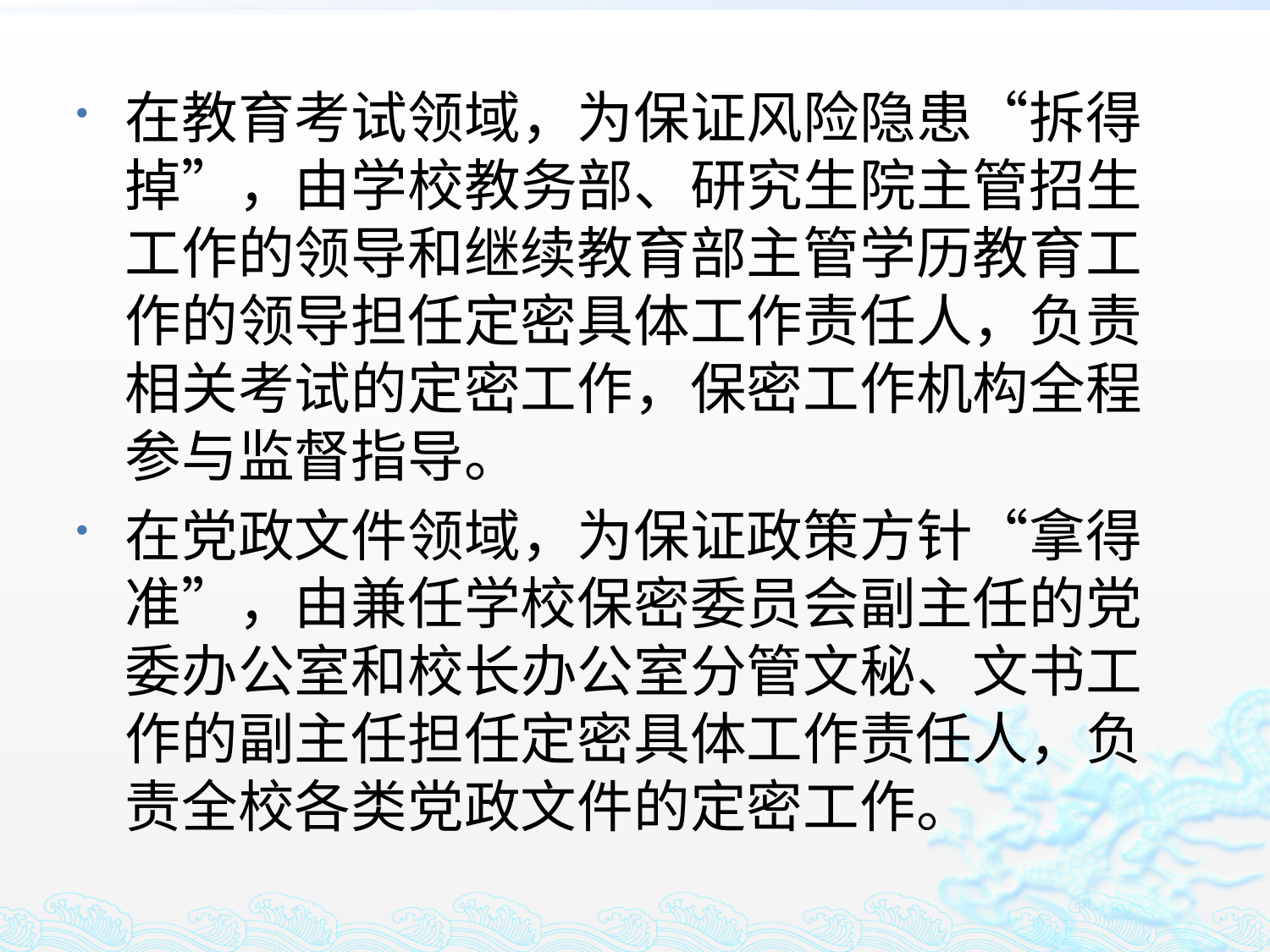

在教育考试领域，为保证风险隐患“拆得掉”，由学校教务部、研究生院主管招生工作的领导和继续教育部主管学历教育工作的领导担任定密具体工作责任人，负责相关考试的定密工作，保密工作机构全程参与监督指导。
在党政文件领域，为保证政策方针“拿得准”，由兼任学校保密委员会副主任的党委办公室和校长办公室分管文秘、文书工作的副主任担任定密具体工作责任人，负责全校各类党政文件的定密工作。